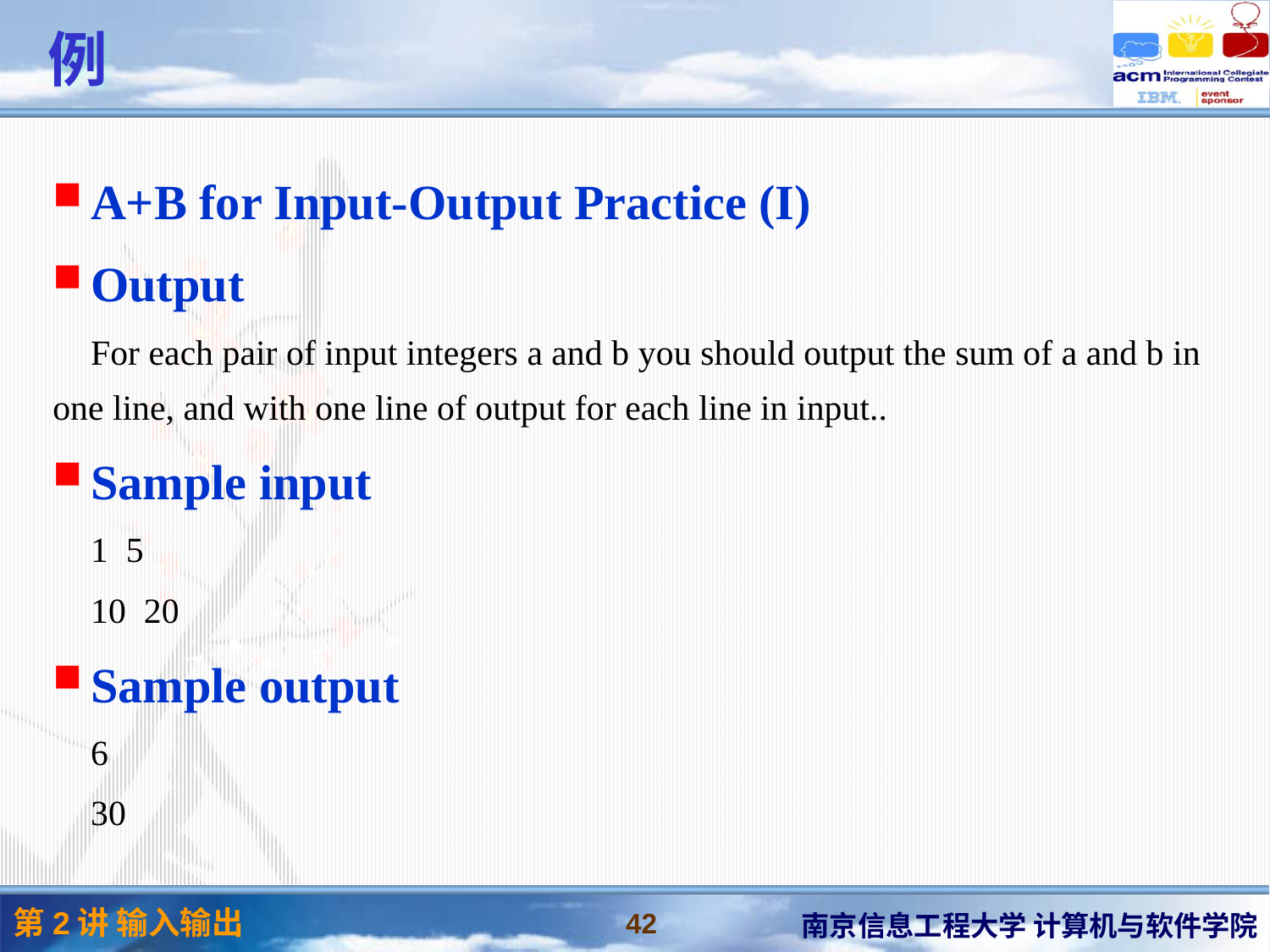

# 例
A+B for Input-Output Practice (I)
Output
For each pair of input integers a and b you should output the sum of a and b in one line, and with one line of output for each line in input..
Sample input
1  5
10  20
Sample output
6
30